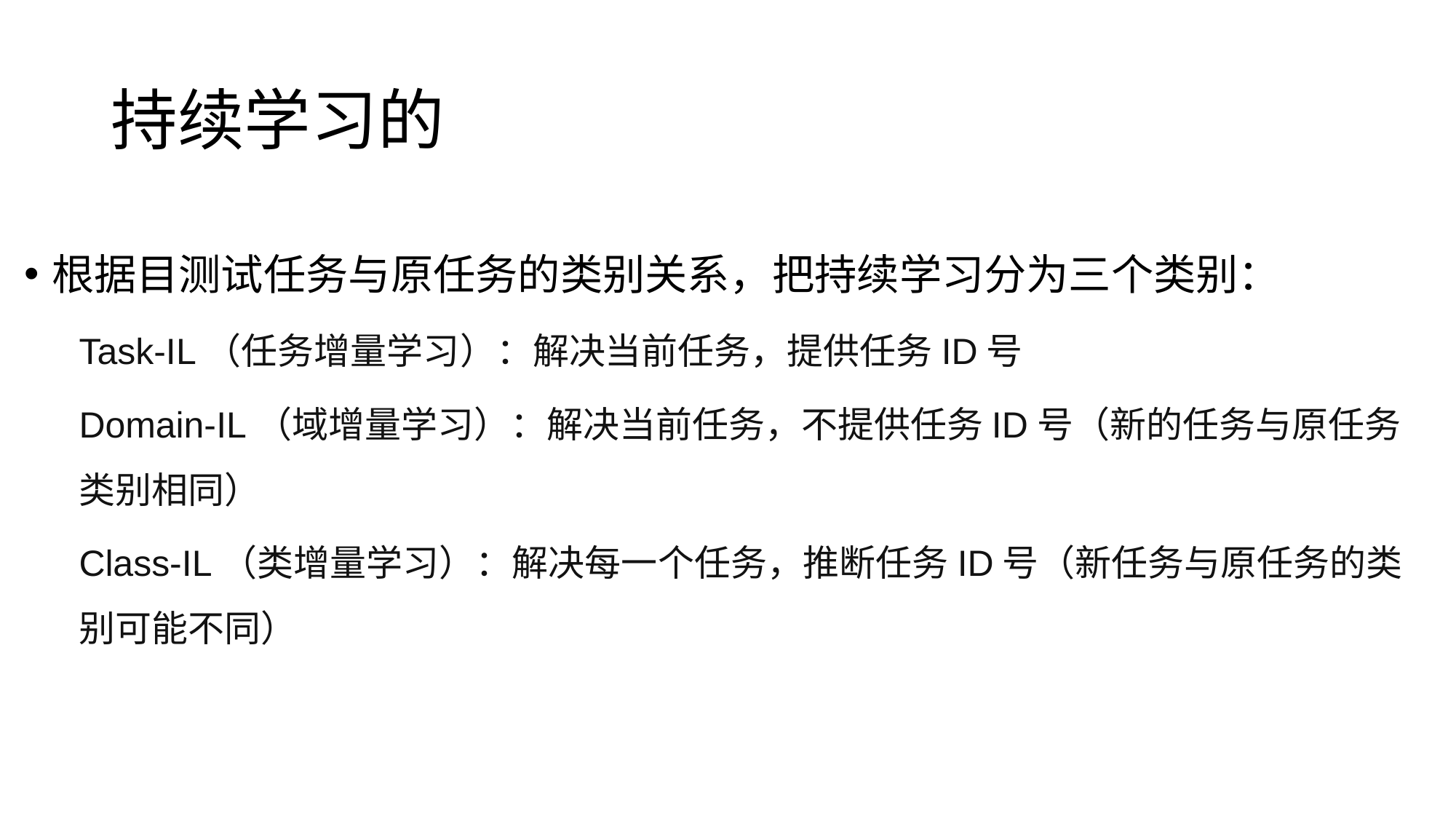

# 持续学习的
根据目测试任务与原任务的类别关系，把持续学习分为三个类别：
Task-IL（任务增量学习）：解决当前任务，提供任务ID号
Domain-IL（域增量学习）：解决当前任务，不提供任务ID号（新的任务与原任务类别相同）
Class-IL（类增量学习）：解决每一个任务，推断任务ID号（新任务与原任务的类别可能不同）